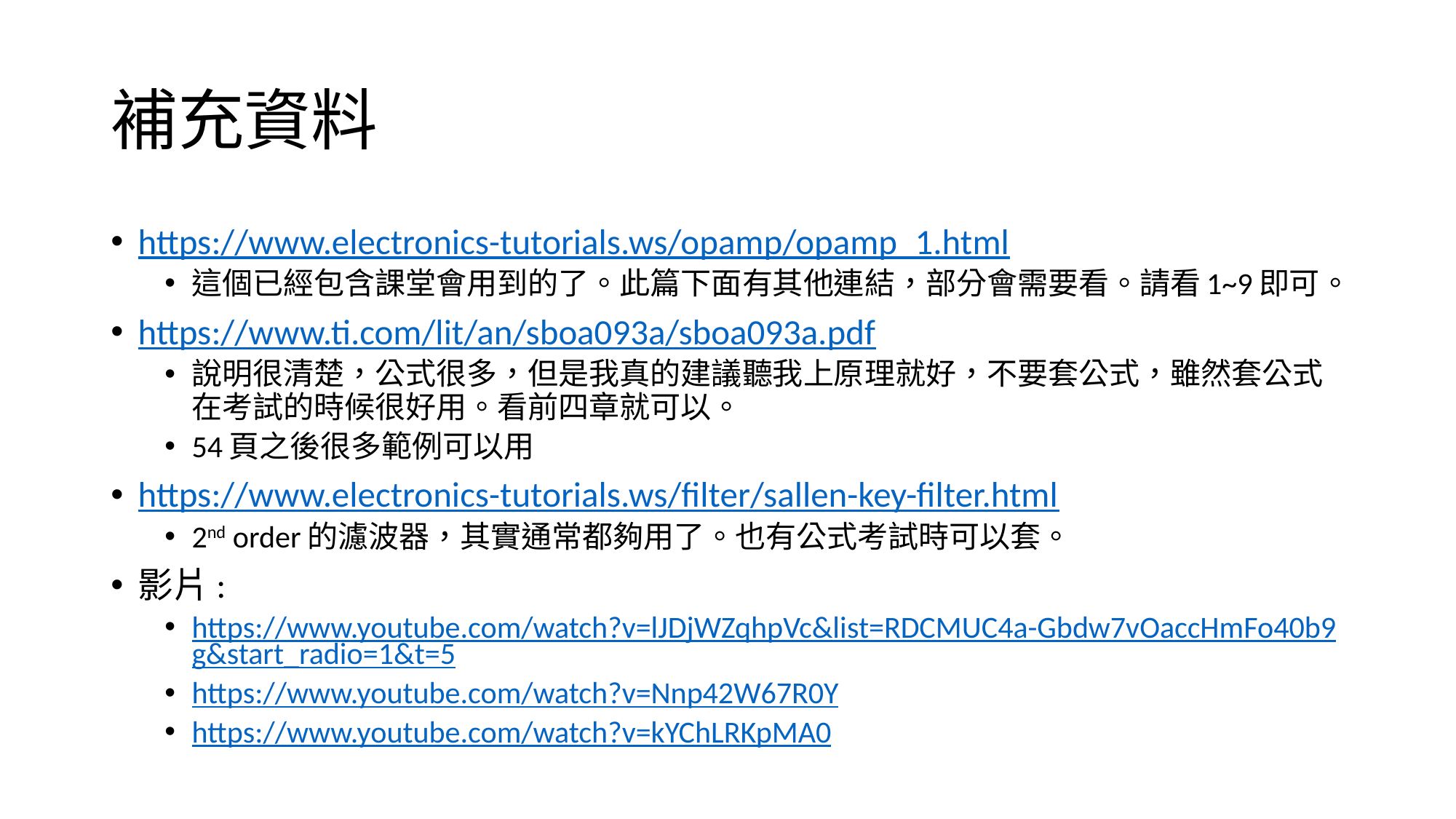

# 補充資料
https://www.electronics-tutorials.ws/opamp/opamp_1.html
這個已經包含課堂會用到的了。此篇下面有其他連結，部分會需要看。請看1~9即可。
https://www.ti.com/lit/an/sboa093a/sboa093a.pdf
說明很清楚，公式很多，但是我真的建議聽我上原理就好，不要套公式，雖然套公式在考試的時候很好用。看前四章就可以。
54頁之後很多範例可以用
https://www.electronics-tutorials.ws/filter/sallen-key-filter.html
2nd order的濾波器，其實通常都夠用了。也有公式考試時可以套。
影片:
https://www.youtube.com/watch?v=lJDjWZqhpVc&list=RDCMUC4a-Gbdw7vOaccHmFo40b9g&start_radio=1&t=5
https://www.youtube.com/watch?v=Nnp42W67R0Y
https://www.youtube.com/watch?v=kYChLRKpMA0